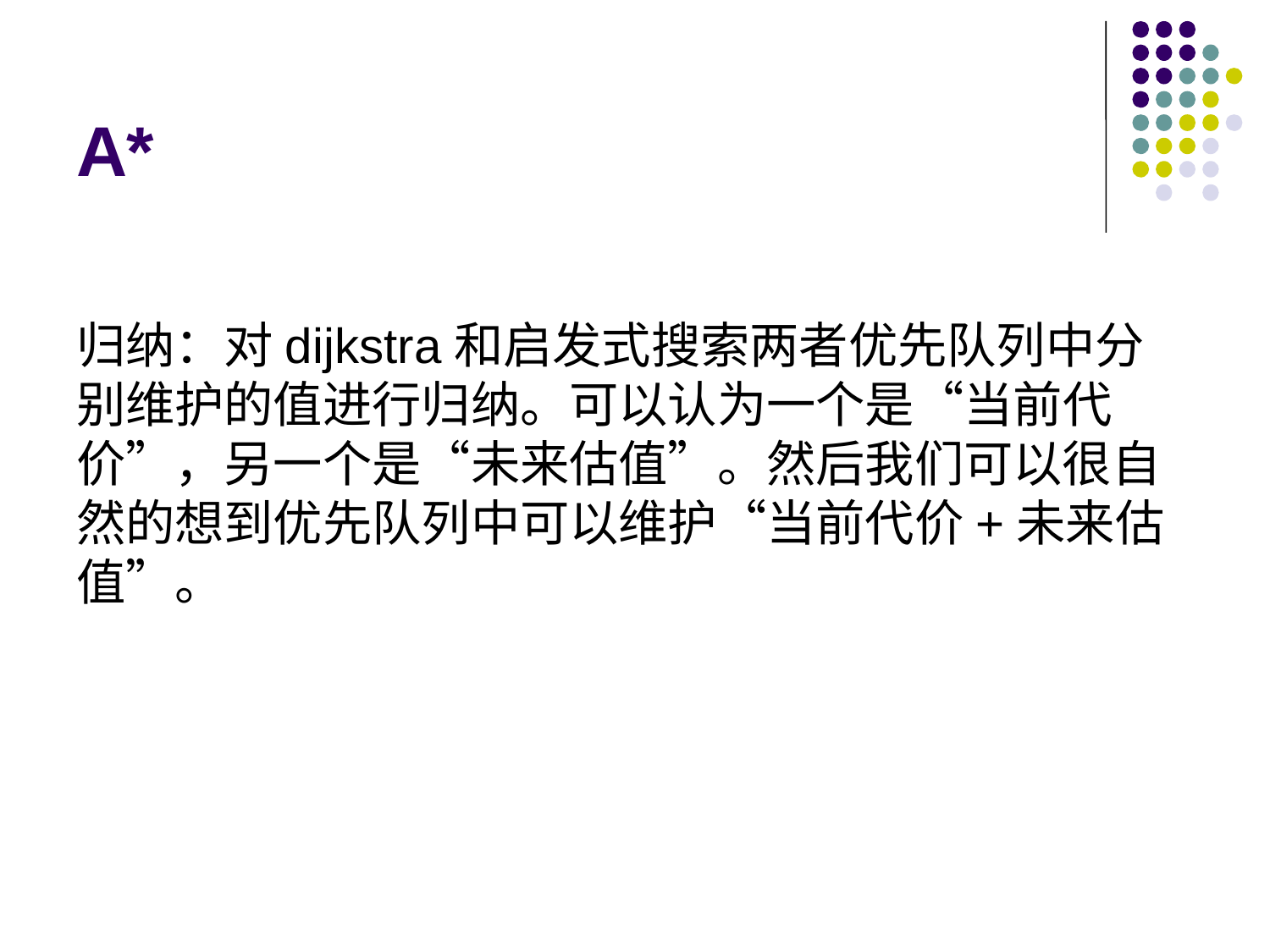

# A*

归纳：对dijkstra和启发式搜索两者优先队列中分别维护的值进行归纳。可以认为一个是“当前代价”，另一个是“未来估值”。然后我们可以很自然的想到优先队列中可以维护“当前代价+未来估值”。